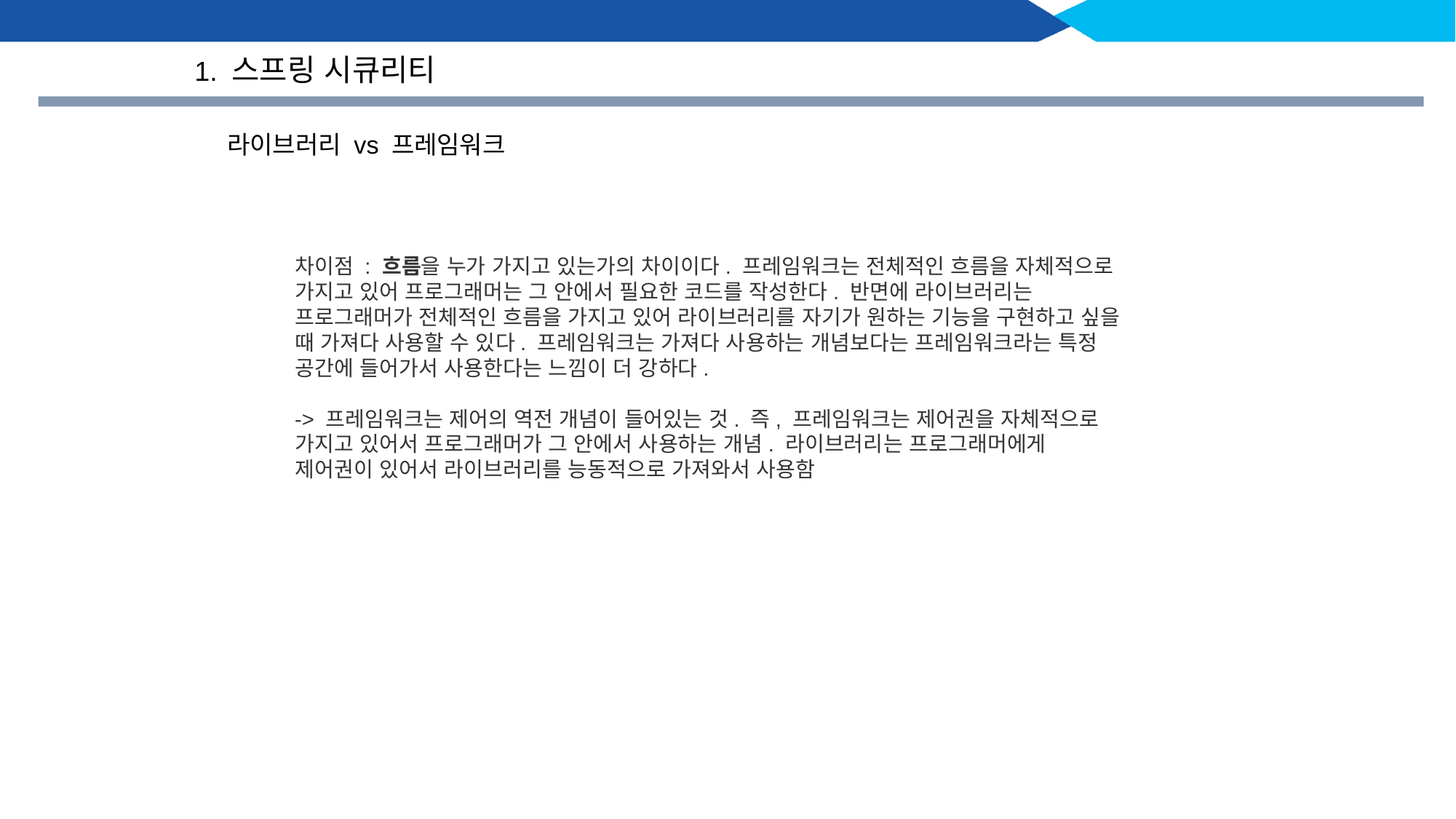

1. 스프링 시큐리티
라이브러리 vs 프레임워크
차이점 : 흐름을 누가 가지고 있는가의 차이이다. 프레임워크는 전체적인 흐름을 자체적으로 가지고 있어 프로그래머는 그 안에서 필요한 코드를 작성한다. 반면에 라이브러리는 프로그래머가 전체적인 흐름을 가지고 있어 라이브러리를 자기가 원하는 기능을 구현하고 싶을 때 가져다 사용할 수 있다. 프레임워크는 가져다 사용하는 개념보다는 프레임워크라는 특정 공간에 들어가서 사용한다는 느낌이 더 강하다.

-> 프레임워크는 제어의 역전 개념이 들어있는 것. 즉, 프레임워크는 제어권을 자체적으로 가지고 있어서 프로그래머가 그 안에서 사용하는 개념. 라이브러리는 프로그래머에게 제어권이 있어서 라이브러리를 능동적으로 가져와서 사용함